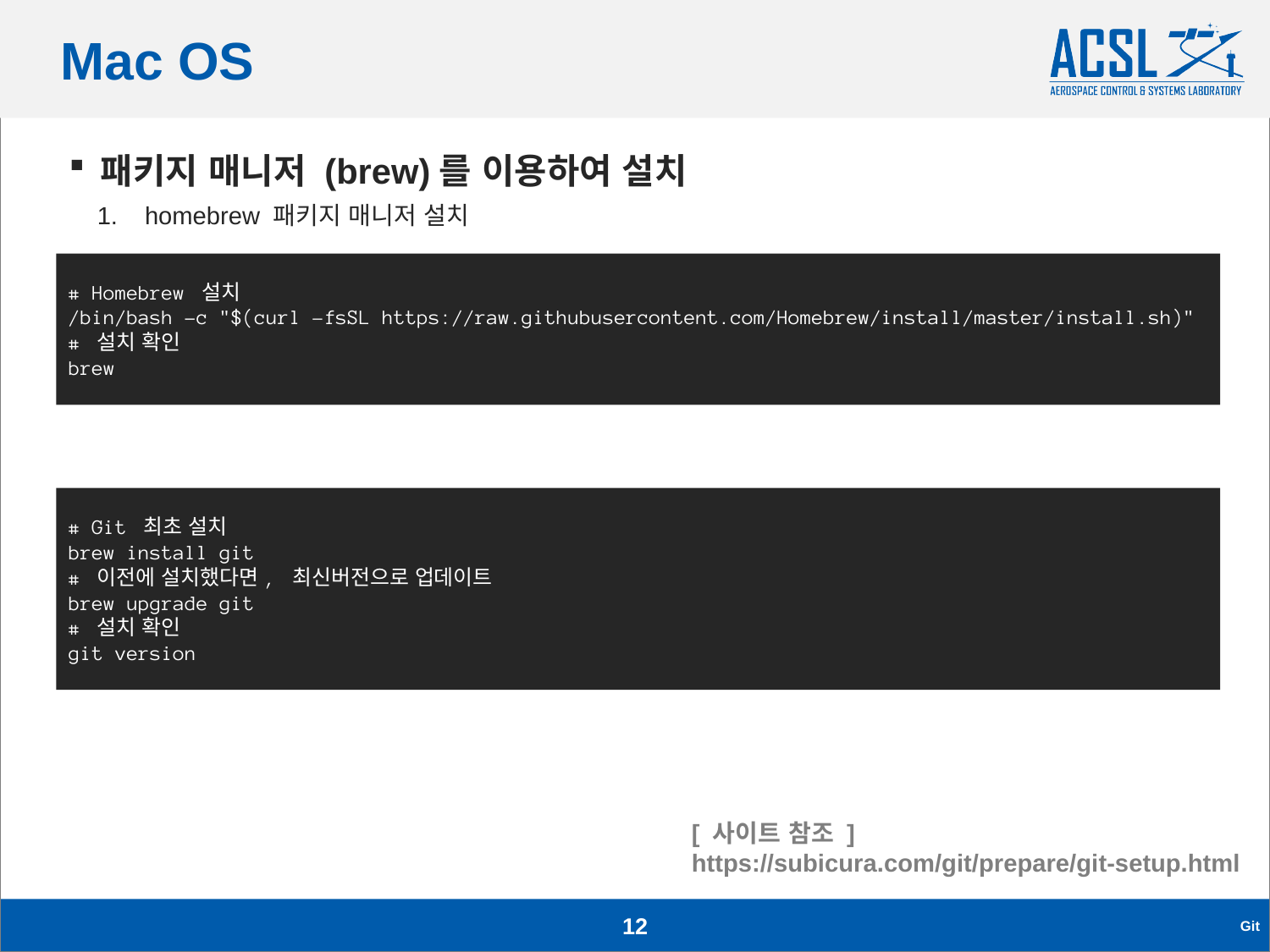

# Mac OS
패키지 매니저 (brew)를 이용하여 설치
homebrew 패키지 매니저 설치

Git 설치

# Homebrew 설치
/bin/bash -c "$(curl –fsSL https://raw.githubusercontent.com/Homebrew/install/master/install.sh)"
# 설치 확인
brew
# Git 최초 설치
brew install git
# 이전에 설치했다면, 최신버전으로 업데이트
brew upgrade git
# 설치 확인
git version
[ 사이트 참조 ]
https://subicura.com/git/prepare/git-setup.html
12
Git